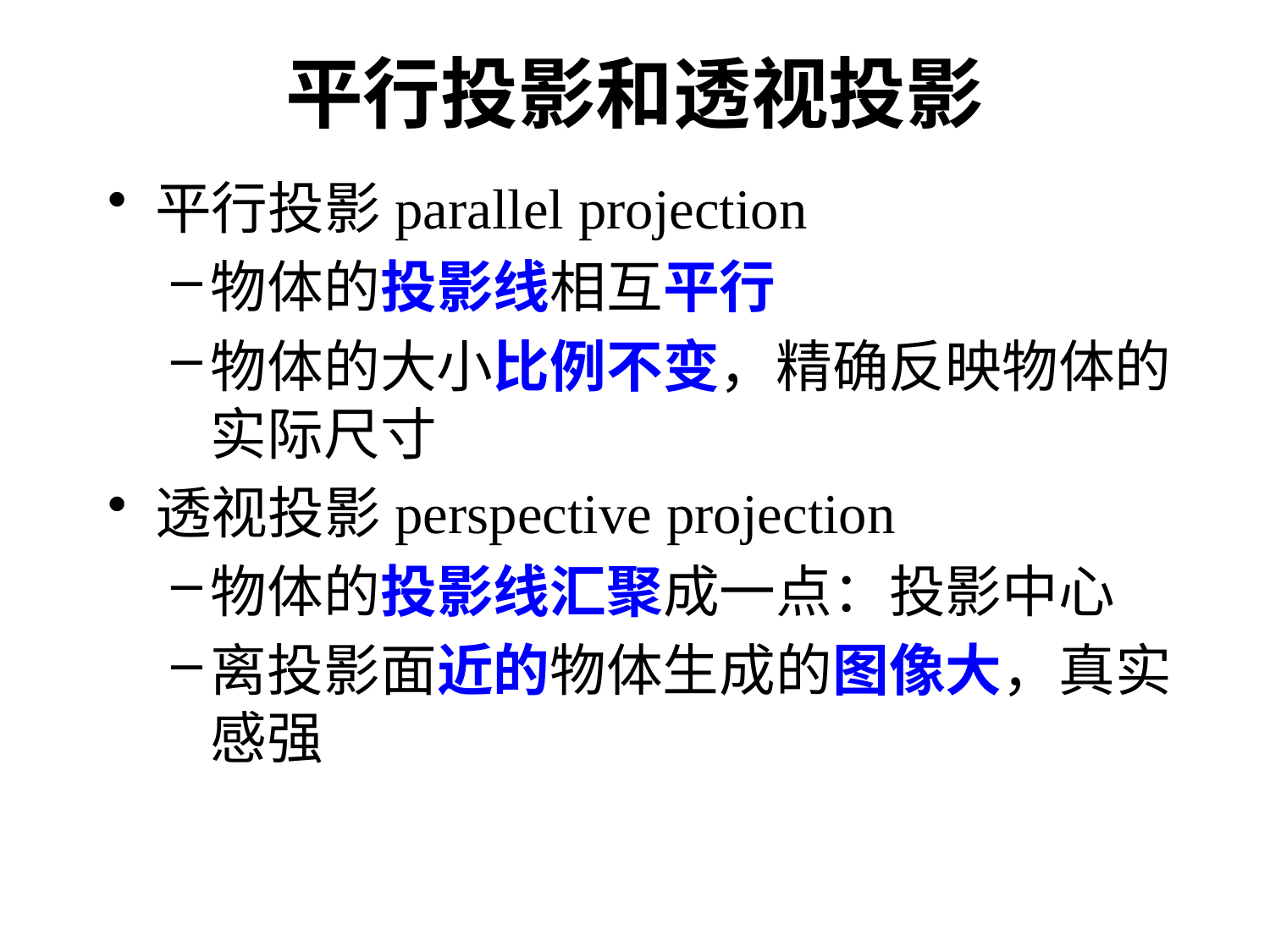

# 平行投影和透视投影
平行投影parallel projection
物体的投影线相互平行
物体的大小比例不变，精确反映物体的实际尺寸
透视投影perspective projection
物体的投影线汇聚成一点：投影中心
离投影面近的物体生成的图像大，真实感强